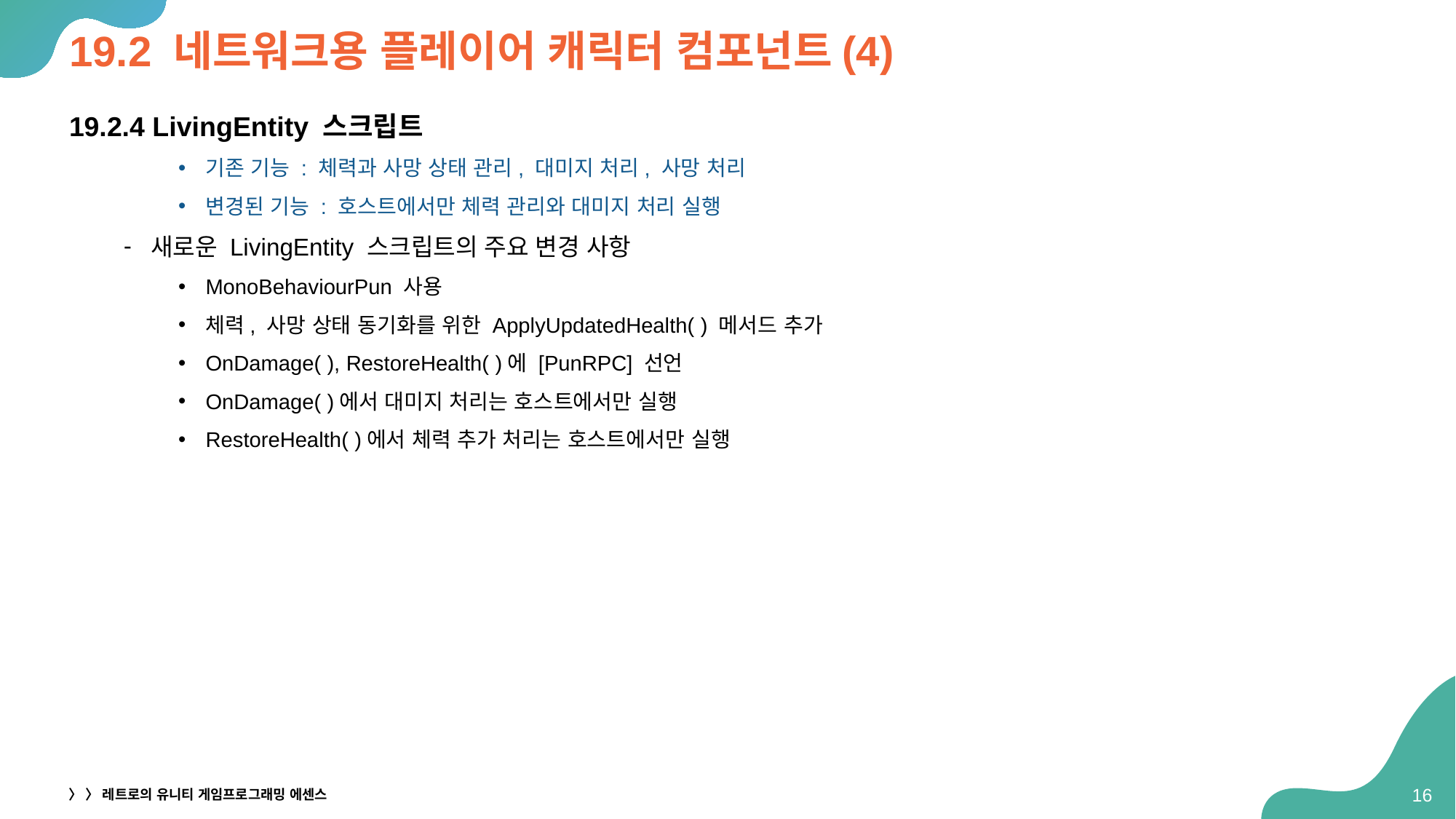

# 19.2 네트워크용 플레이어 캐릭터 컴포넌트(4)
19.2.4 LivingEntity 스크립트
기존 기능 : 체력과 사망 상태 관리, 대미지 처리, 사망 처리
변경된 기능 : 호스트에서만 체력 관리와 대미지 처리 실행
새로운 LivingEntity 스크립트의 주요 변경 사항
MonoBehaviourPun 사용
체력, 사망 상태 동기화를 위한 ApplyUpdatedHealth( ) 메서드 추가
OnDamage( ), RestoreHealth( )에 [PunRPC] 선언
OnDamage( )에서 대미지 처리는 호스트에서만 실행
RestoreHealth( )에서 체력 추가 처리는 호스트에서만 실행
16